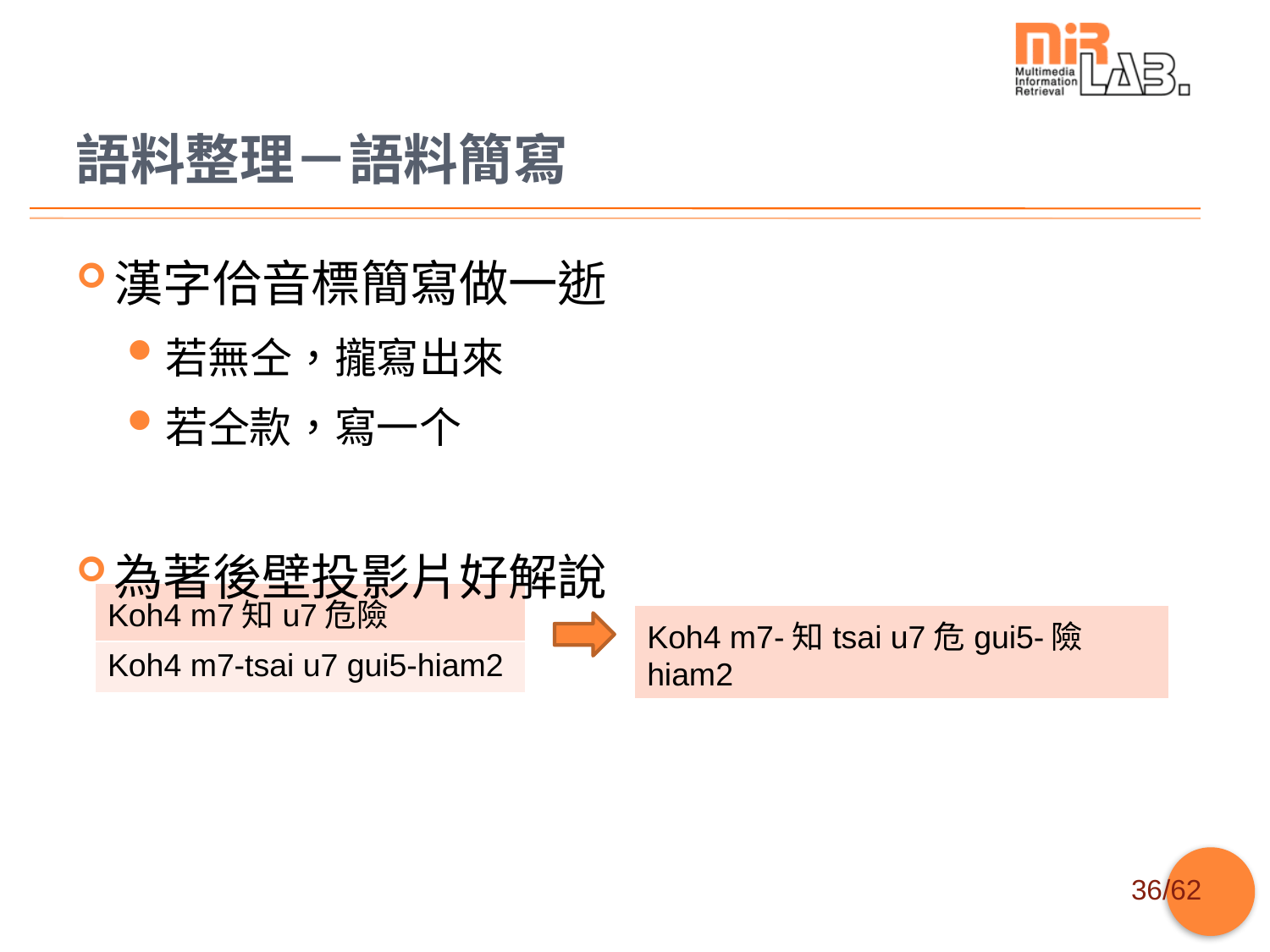

# 語料整理－語料簡寫
漢字佮音標簡寫做一逝
若無仝，攏寫出來
若仝款，寫一个

為著後壁投影片好解說
| Koh4 m7知u7危險 |
| --- |
| Koh4 m7-tsai u7 gui5-hiam2 |
| Koh4 m7-知tsai u7危gui5-險hiam2 |
| --- |